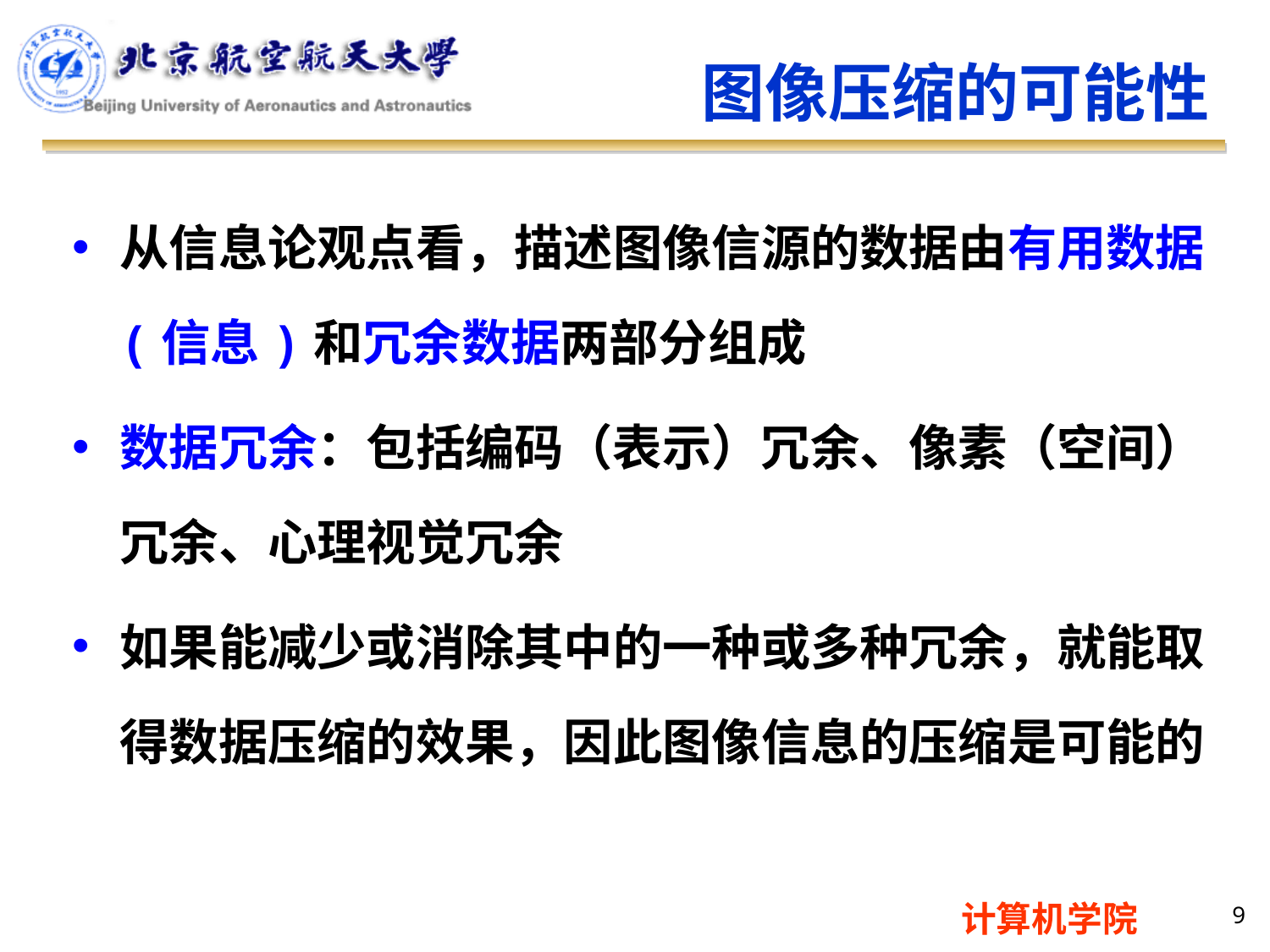

图像压缩的可能性
从信息论观点看，描述图像信源的数据由有用数据(信息)和冗余数据两部分组成
数据冗余：包括编码（表示）冗余、像素（空间）冗余、心理视觉冗余
如果能减少或消除其中的一种或多种冗余，就能取得数据压缩的效果，因此图像信息的压缩是可能的
9